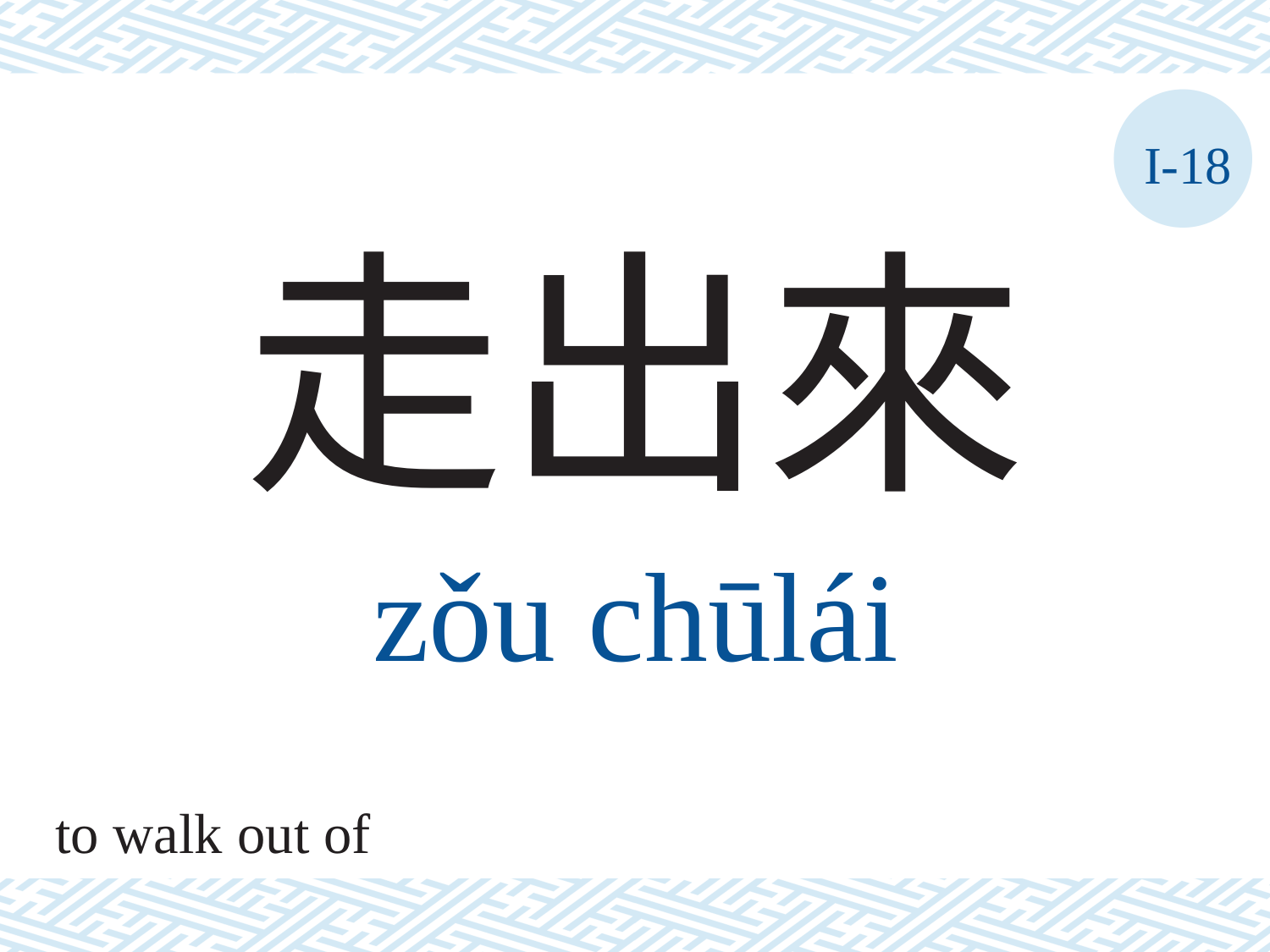

I-18
走出來
zǒu	chūlái
to walk out of